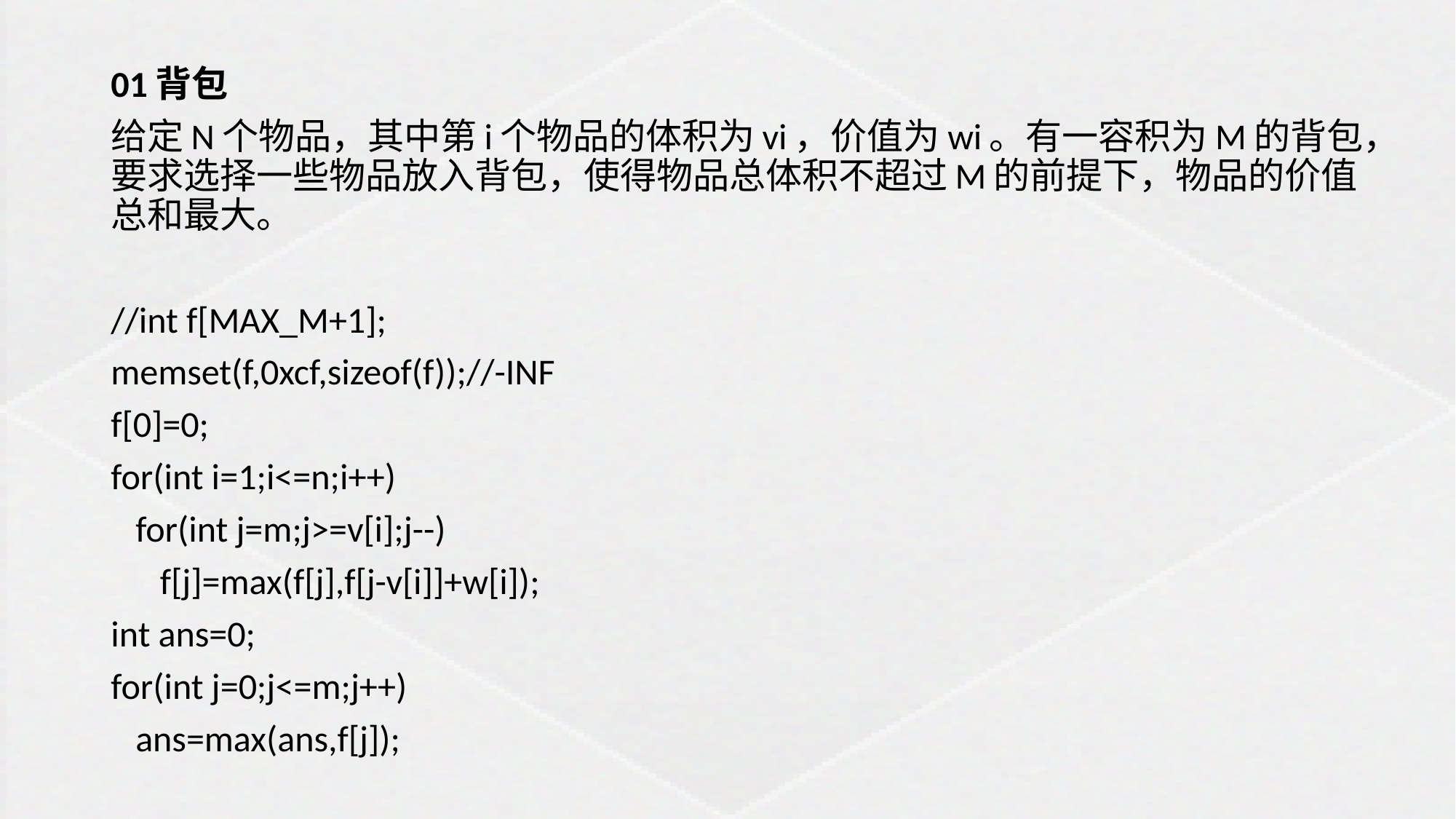

01背包
给定N个物品，其中第i个物品的体积为vi，价值为wi。有一容积为M的背包，要求选择一些物品放入背包，使得物品总体积不超过M的前提下，物品的价值总和最大。

//int f[MAX_M+1];
memset(f,0xcf,sizeof(f));//-INF
f[0]=0;
for(int i=1;i<=n;i++)
   for(int j=m;j>=v[i];j--)
      f[j]=max(f[j],f[j-v[i]]+w[i]);
int ans=0;
for(int j=0;j<=m;j++)
   ans=max(ans,f[j]);